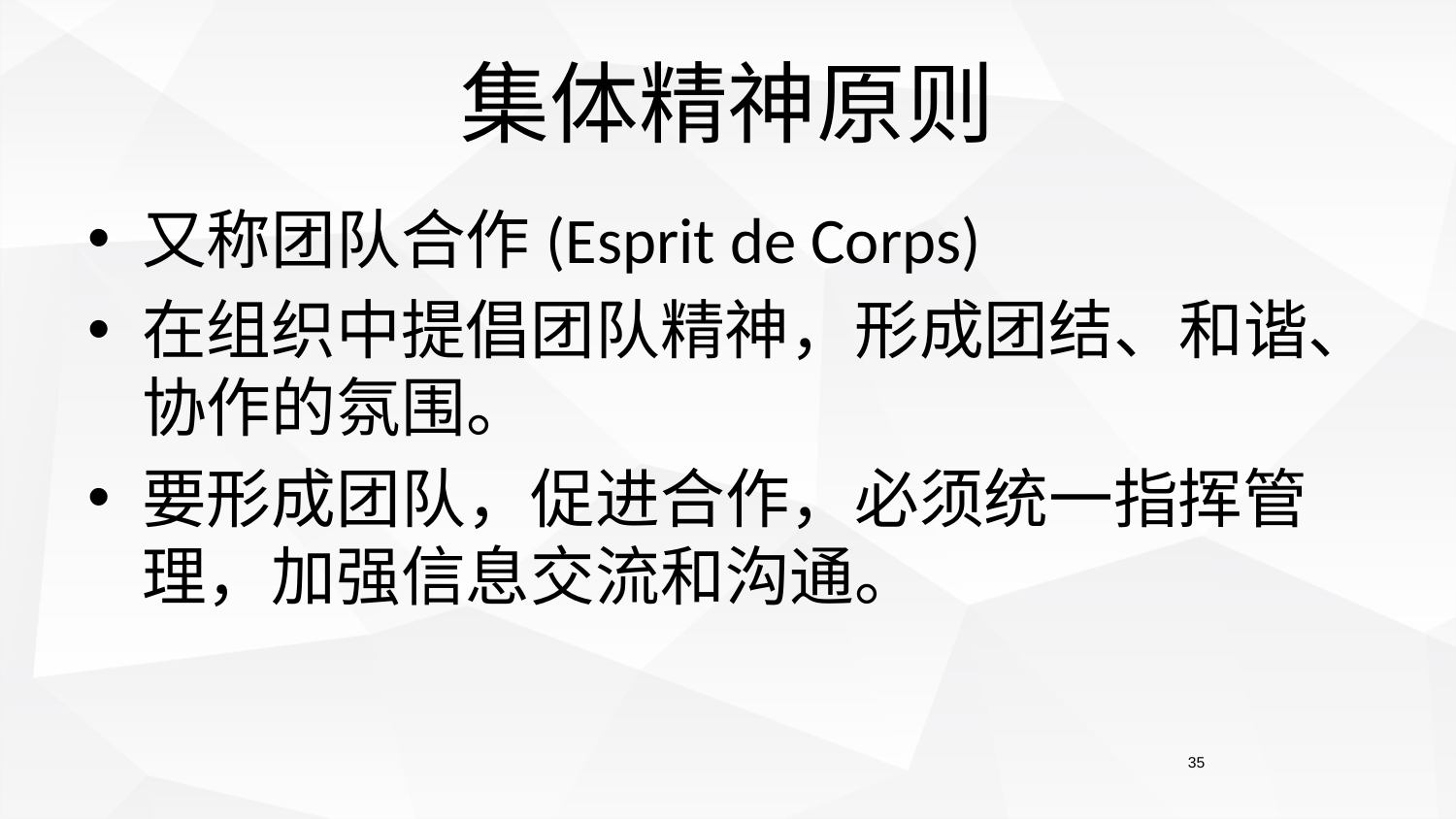

# 集体精神原则
又称团队合作(Esprit de Corps)
在组织中提倡团队精神，形成团结、和谐、协作的氛围。
要形成团队，促进合作，必须统一指挥管理，加强信息交流和沟通。
35